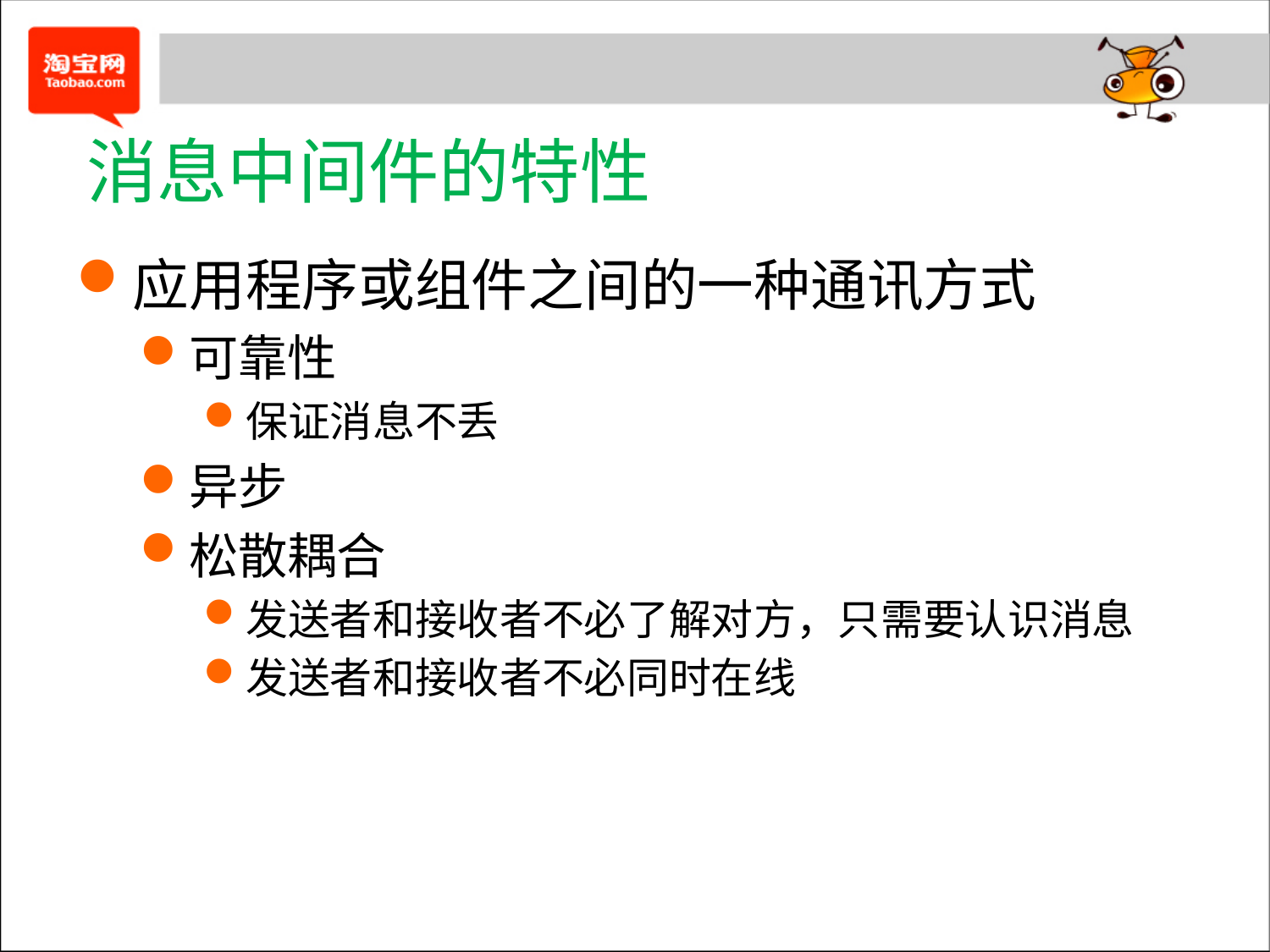

# 消息中间件的特性
应用程序或组件之间的一种通讯方式
可靠性
保证消息不丢
异步
松散耦合
发送者和接收者不必了解对方，只需要认识消息
发送者和接收者不必同时在线